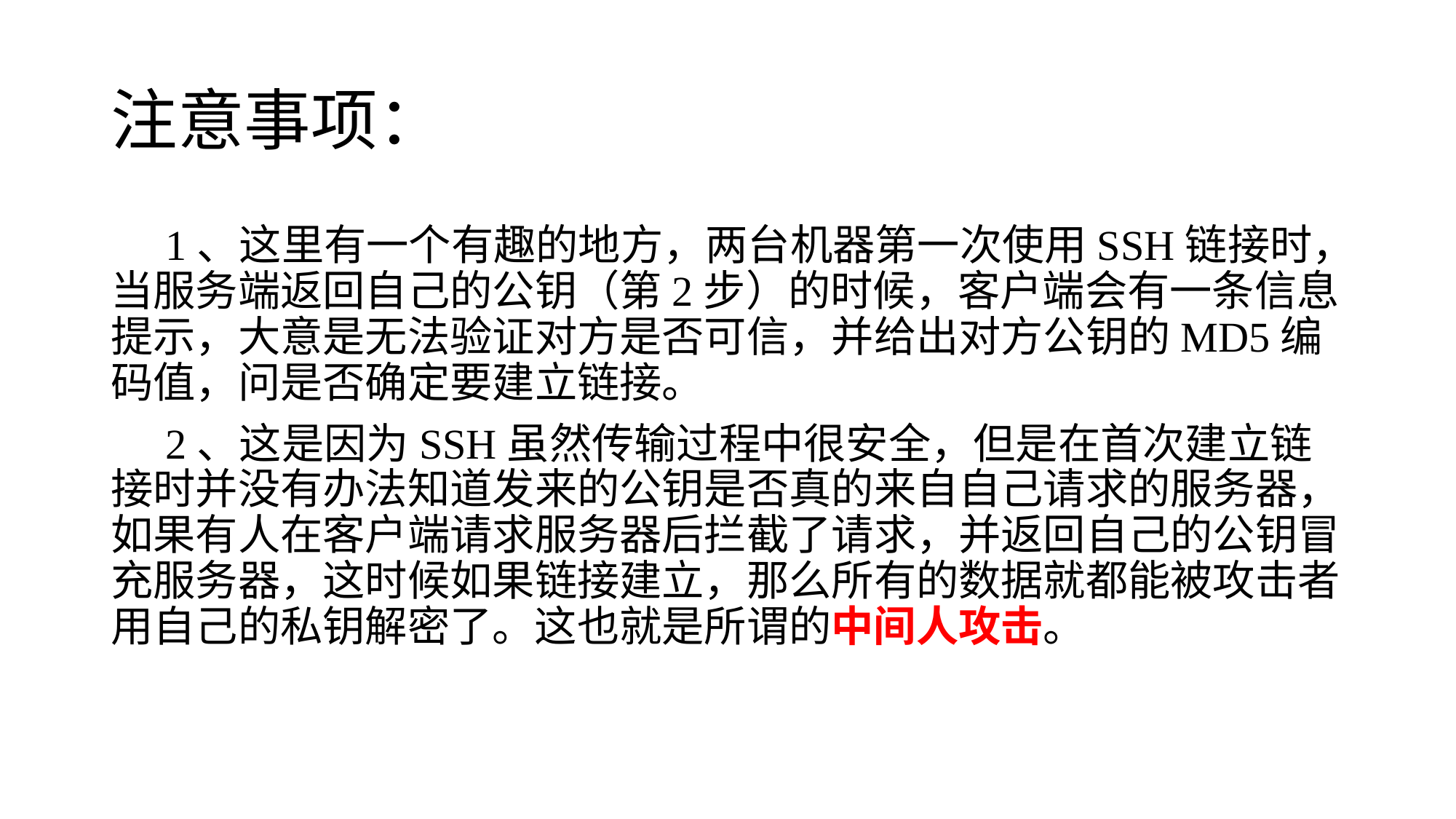

# 注意事项：
1、这里有一个有趣的地方，两台机器第一次使用SSH链接时，当服务端返回自己的公钥（第2步）的时候，客户端会有一条信息提示，大意是无法验证对方是否可信，并给出对方公钥的MD5编码值，问是否确定要建立链接。
2、这是因为SSH虽然传输过程中很安全，但是在首次建立链接时并没有办法知道发来的公钥是否真的来自自己请求的服务器，如果有人在客户端请求服务器后拦截了请求，并返回自己的公钥冒充服务器，这时候如果链接建立，那么所有的数据就都能被攻击者用自己的私钥解密了。这也就是所谓的中间人攻击。